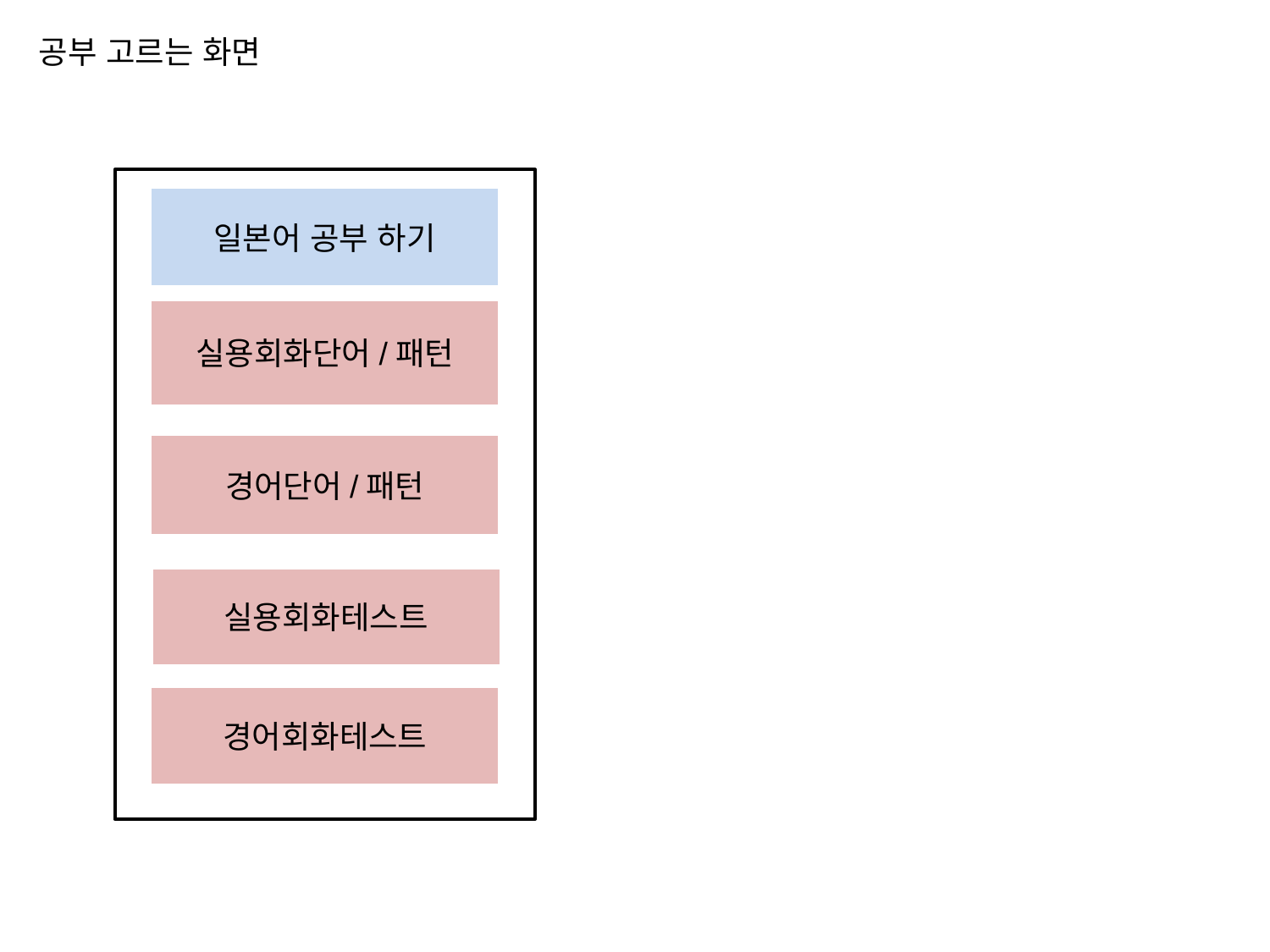

공부 고르는 화면

일본어 공부 하기
실용회화단어/패턴
경어단어/패턴
실용회화테스트
경어회화테스트